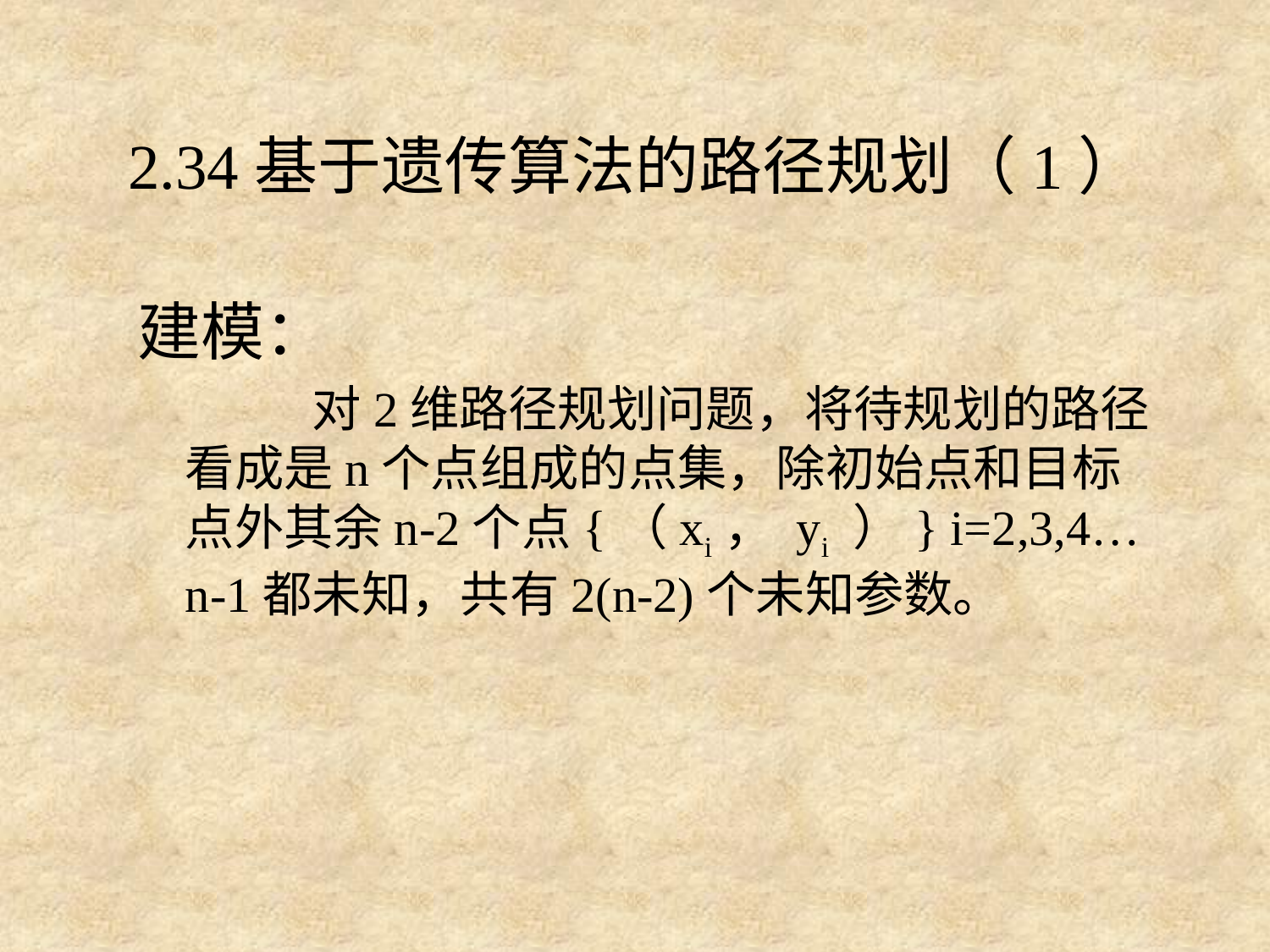

# 2.34基于遗传算法的路径规划（1）

建模：
      	对2维路径规划问题，将待规划的路径看成是n个点组成的点集，除初始点和目标点外其余n-2个点{（xi， yi ）} i=2,3,4…n-1都未知，共有2(n-2)个未知参数。